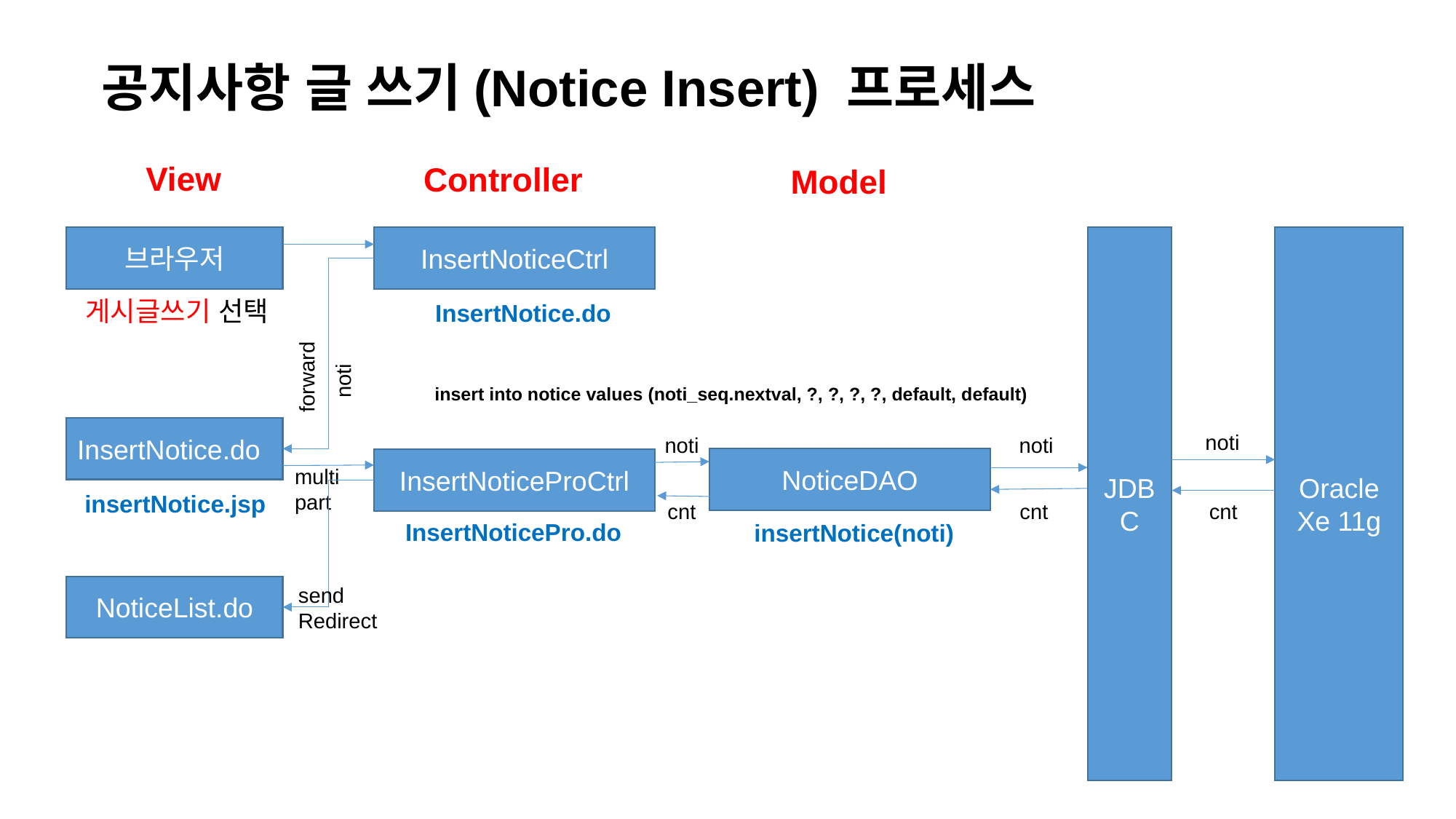

공지사항 글 쓰기(Notice Insert) 프로세스
View
Controller
Model
JDBC
Oracle
Xe 11g
브라우저
InsertNoticeCtrl
게시글쓰기 선택
InsertNotice.do
forward
noti
insert into notice values (noti_seq.nextval, ?, ?, ?, ?, default, default)
InsertNotice.do
noti
noti
noti
NoticeDAO
InsertNoticeProCtrl
multi
part
insertNotice.jsp
cnt
cnt
cnt
InsertNoticePro.do
insertNotice(noti)
NoticeList.do
send
Redirect